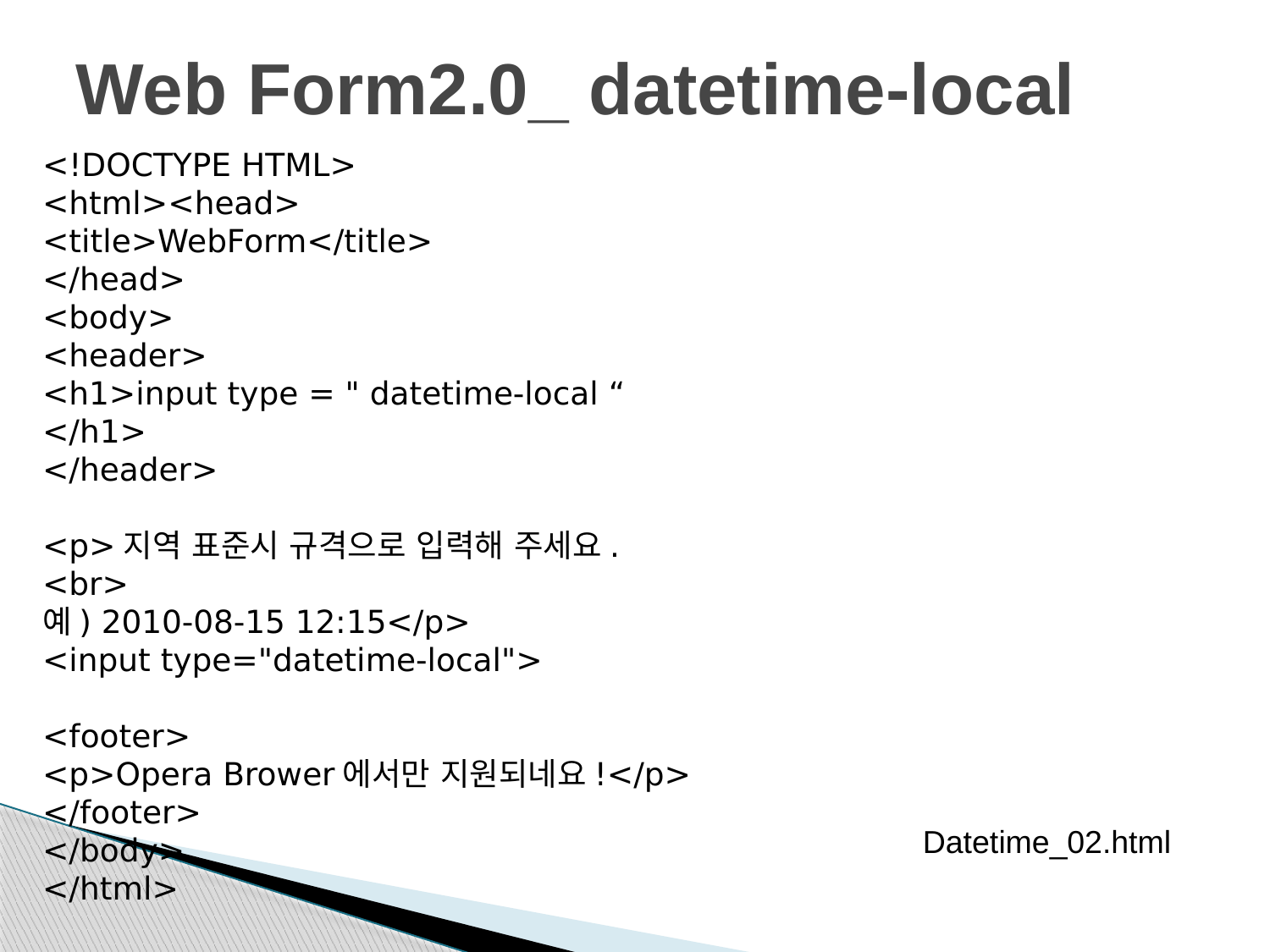

# Web Form2.0_ datetime-local
<!DOCTYPE HTML>
<html><head>
<title>WebForm</title>
</head>
<body>
<header>
<h1>input type = " datetime-local “
</h1>
</header>

<p>지역 표준시 규격으로 입력해 주세요.
<br>
예) 2010-08-15 12:15</p>
<input type="datetime-local">

<footer>
<p>Opera Brower에서만 지원되네요!</p>
</footer>
</body>
</html>
Datetime_02.html